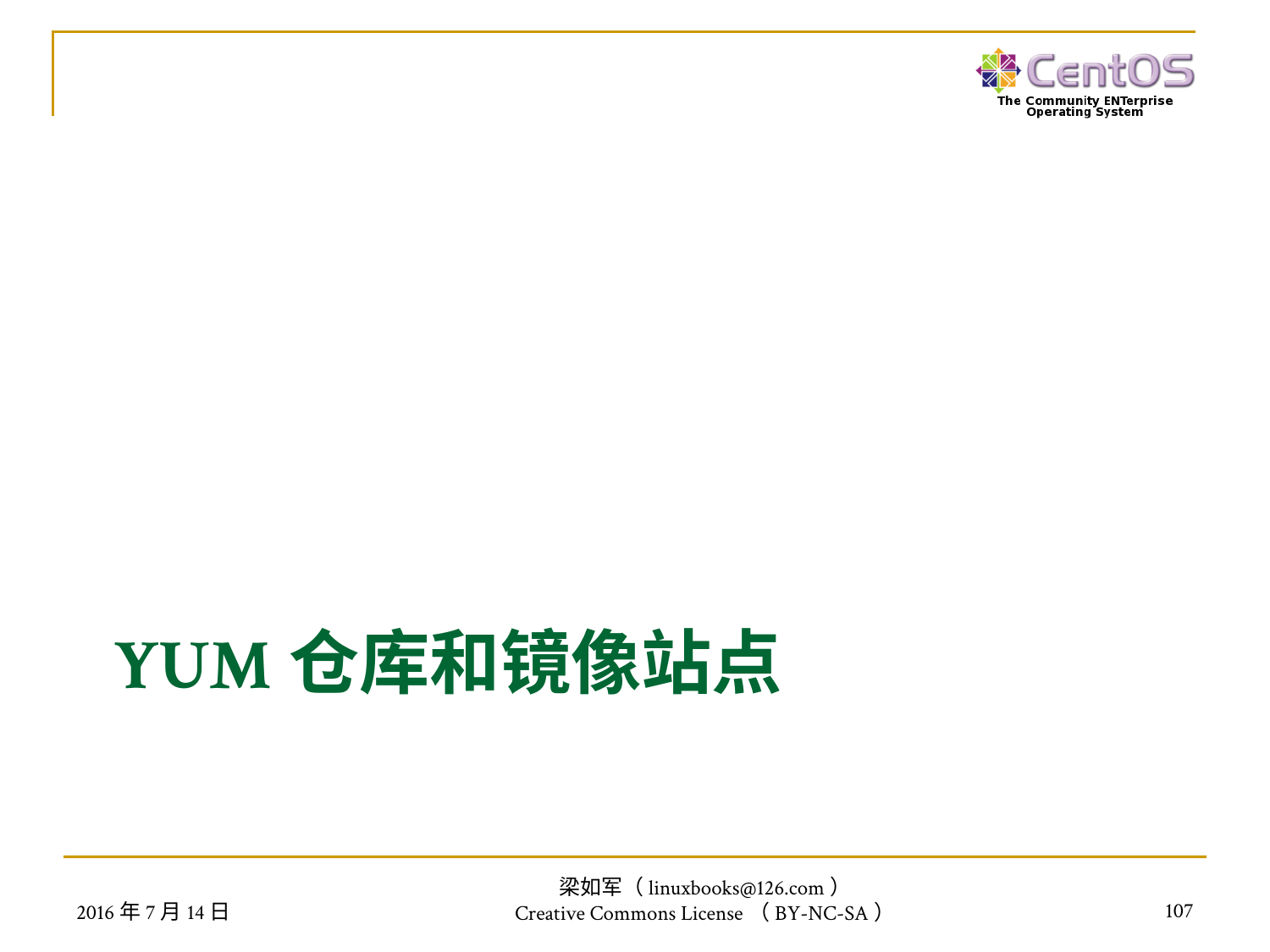

# YUM仓库和镜像站点
2016年7月14日
107
梁如军（linuxbooks@126.com）
Creative Commons License（BY-NC-SA）